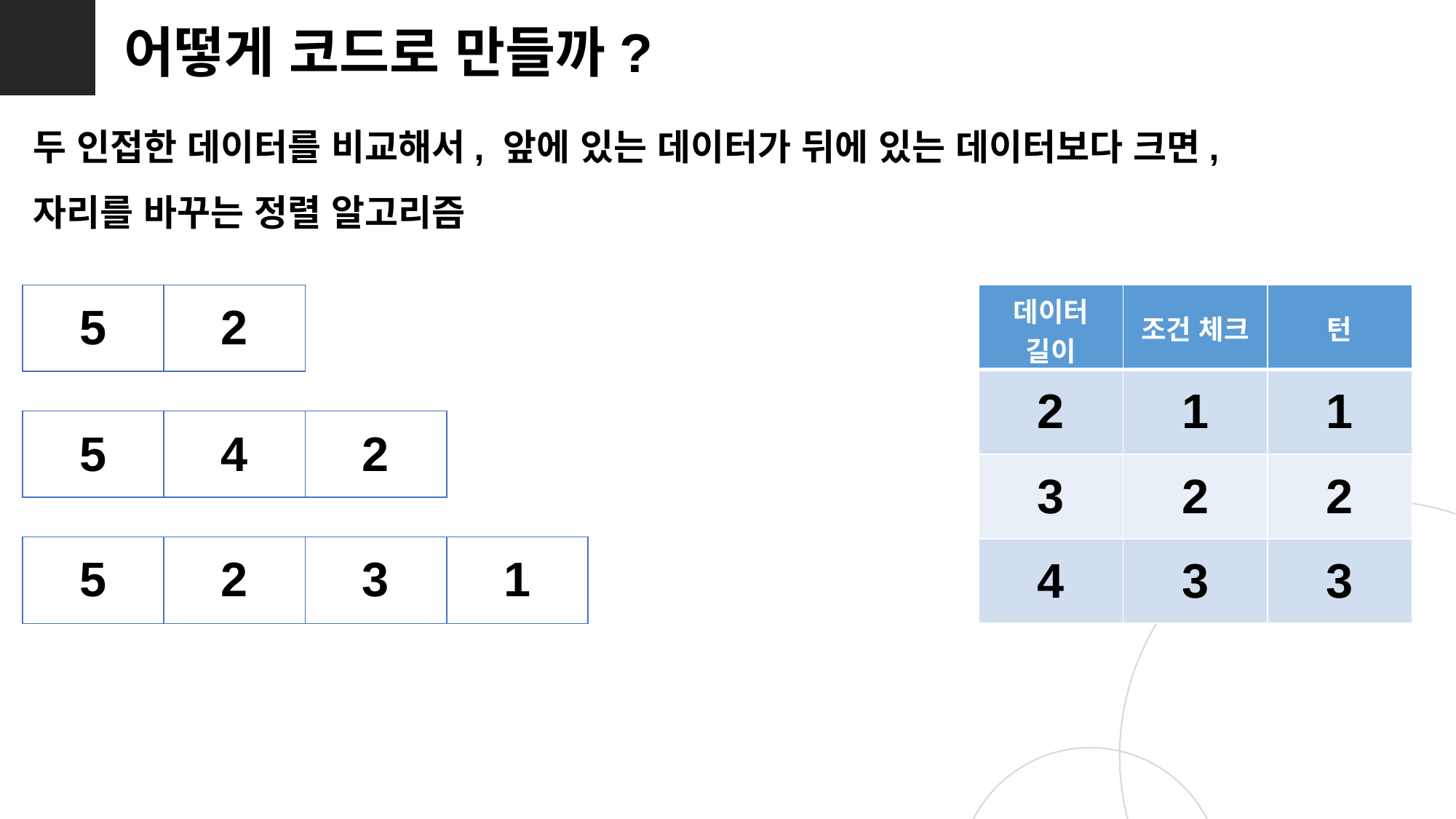

어떻게 코드로 만들까?
두 인접한 데이터를 비교해서, 앞에 있는 데이터가 뒤에 있는 데이터보다 크면,
자리를 바꾸는 정렬 알고리즘
| 5 | 2 |
| --- | --- |
| 데이터 길이 | 조건 체크 | 턴 |
| --- | --- | --- |
| 2 | 1 | 1 |
| 3 | 2 | 2 |
| 4 | 3 | 3 |
| 5 | 4 | 2 |
| --- | --- | --- |
| 5 | 2 | 3 | 1 |
| --- | --- | --- | --- |